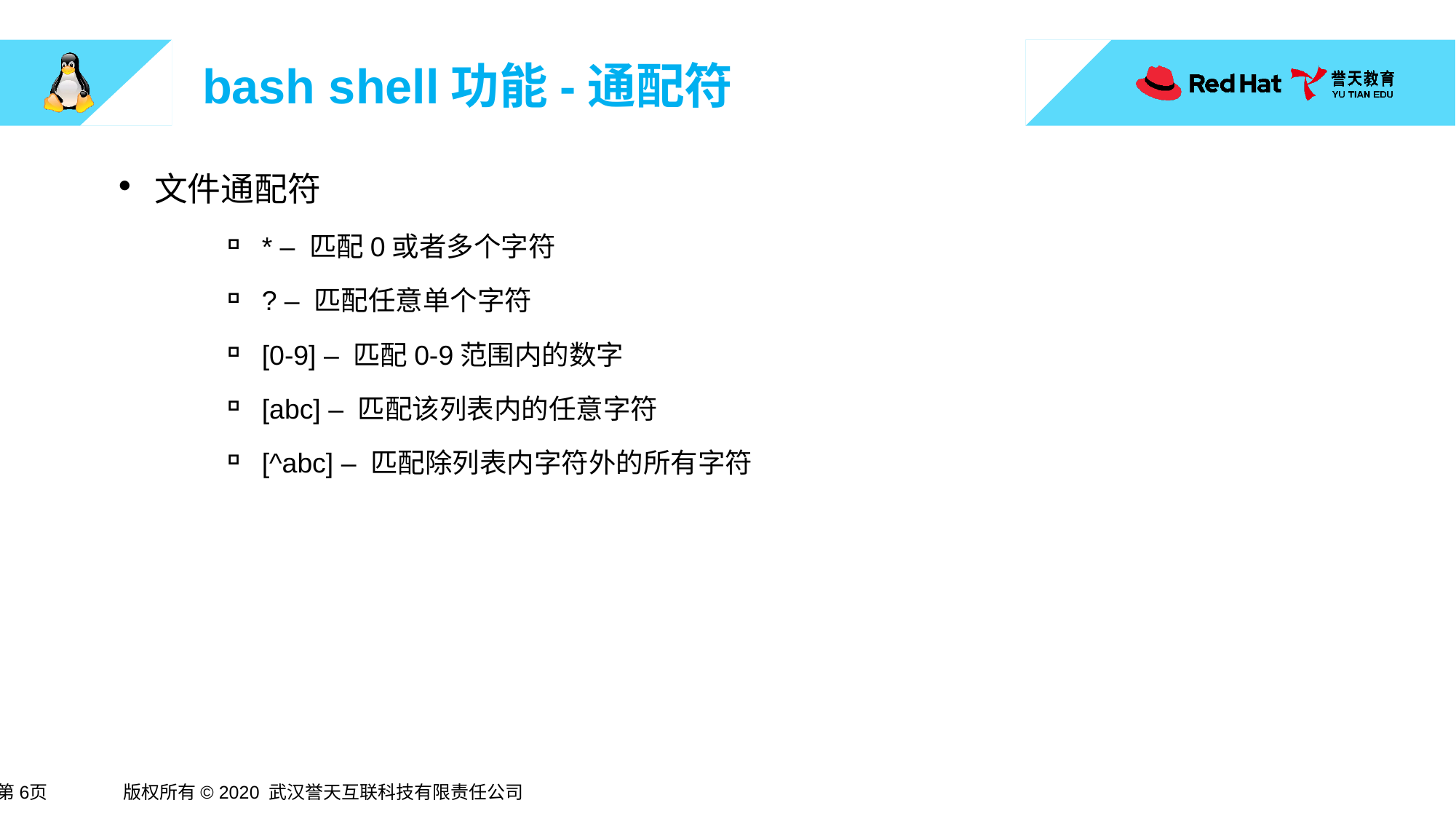

# bash shell功能-通配符
文件通配符
* – 匹配0或者多个字符
? – 匹配任意单个字符
[0-9] – 匹配0-9范围内的数字
[abc] – 匹配该列表内的任意字符
[^abc] – 匹配除列表内字符外的所有字符
6